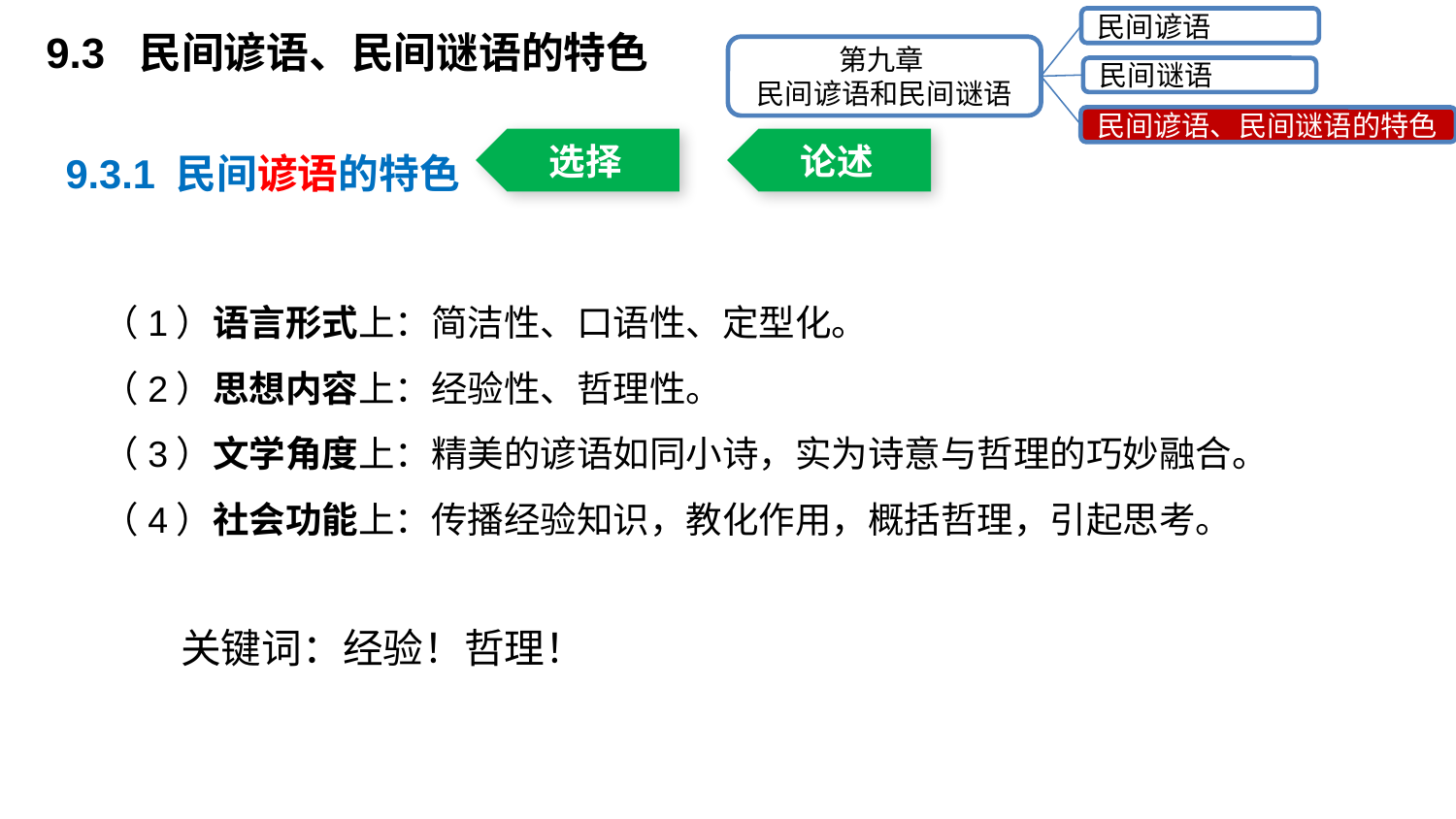

民间谚语
第九章
民间谚语和民间谜语
民间谜语
民间谚语、民间谜语的特色
9.3  民间谚语、民间谜语的特色
9.3.1 民间谚语的特色
选择
论述
（1）语言形式上：简洁性、口语性、定型化。
（2）思想内容上：经验性、哲理性。
（3）文学角度上：精美的谚语如同小诗，实为诗意与哲理的巧妙融合。
（4）社会功能上：传播经验知识，教化作用，概括哲理，引起思考。
关键词：经验！哲理！